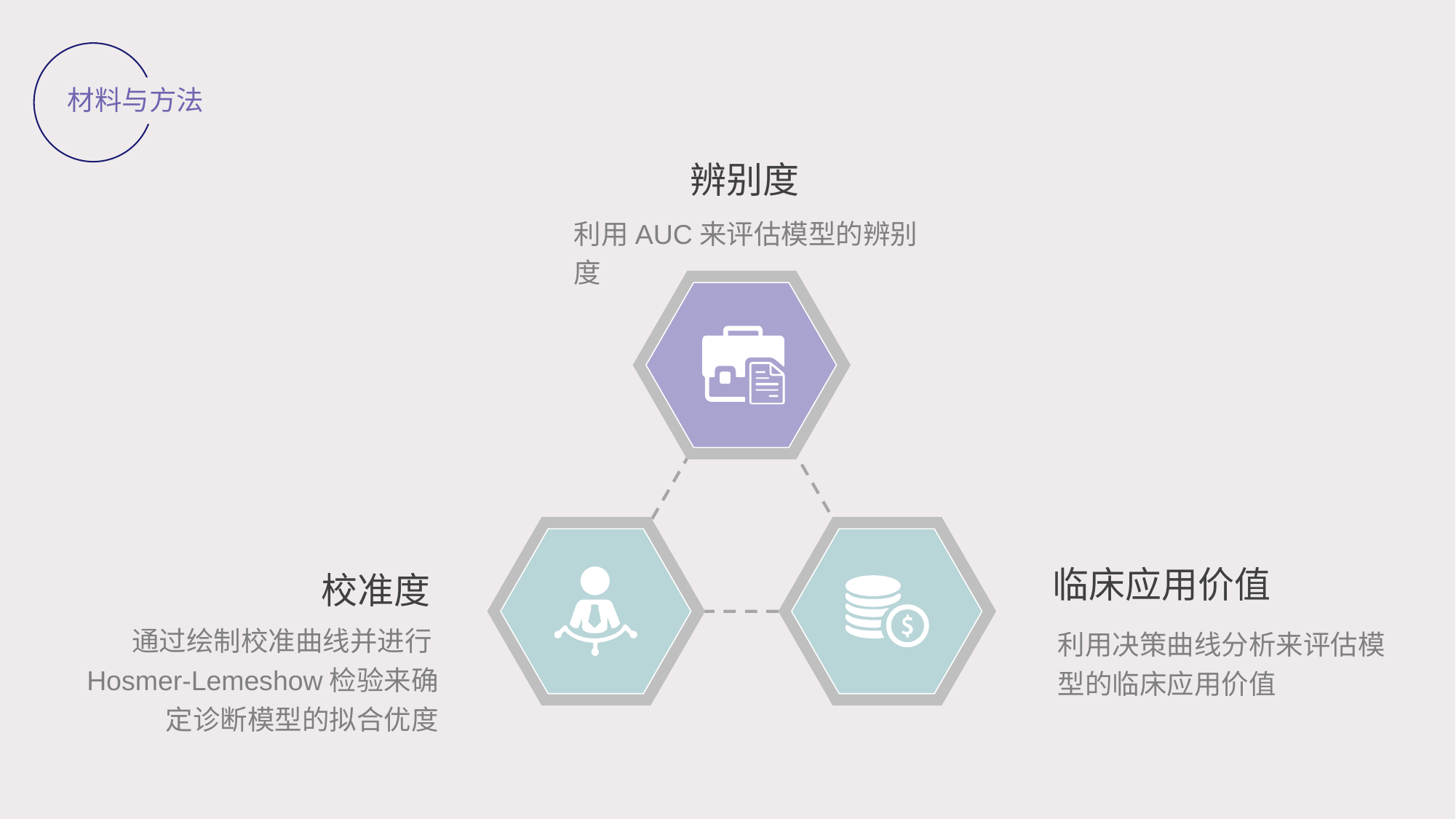

材料与方法
辨别度
利用AUC来评估模型的辨别度

临床应用价值
利用决策曲线分析来评估模型的临床应用价值
校准度
通过绘制校准曲线并进行Hosmer-Lemeshow检验来确定诊断模型的拟合优度